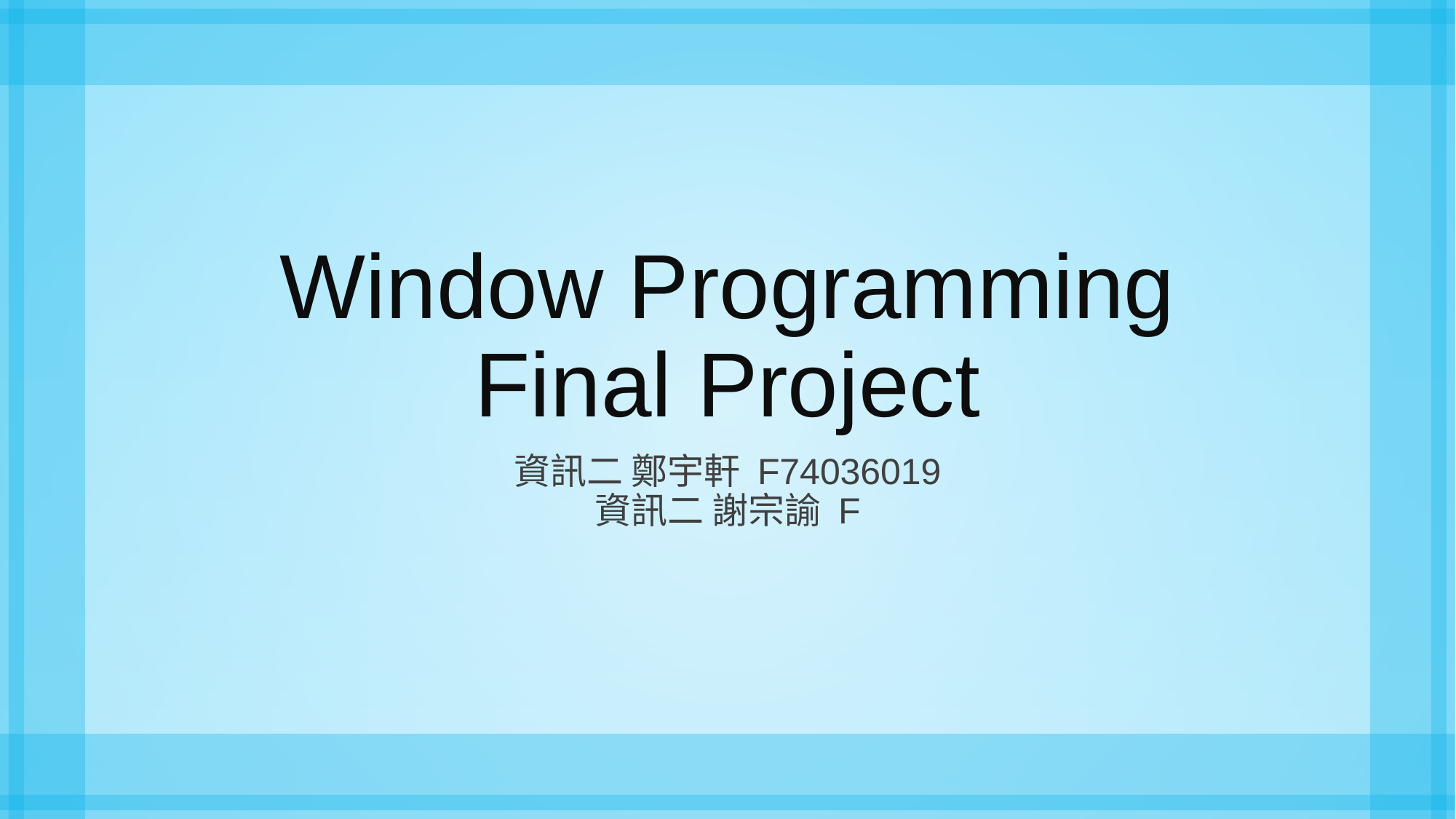

# Window Programming Final Project
資訊二 鄭宇軒 F74036019
資訊二 謝宗諭 F